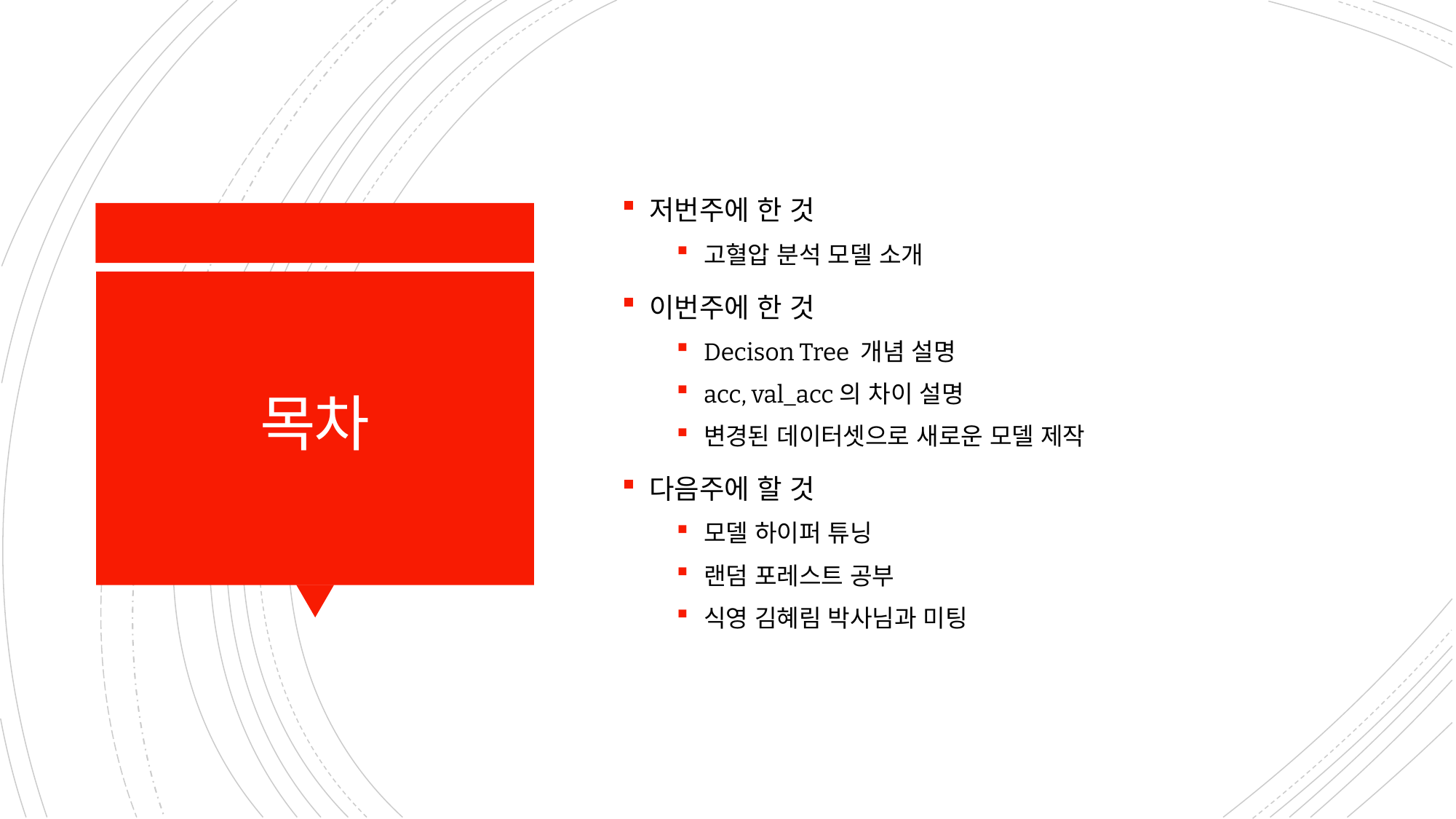

저번주에 한 것
고혈압 분석 모델 소개
이번주에 한 것
Decison Tree 개념 설명
acc, val_acc의 차이 설명
변경된 데이터셋으로 새로운 모델 제작
다음주에 할 것
모델 하이퍼 튜닝
랜덤 포레스트 공부
식영 김혜림 박사님과 미팅
# 목차